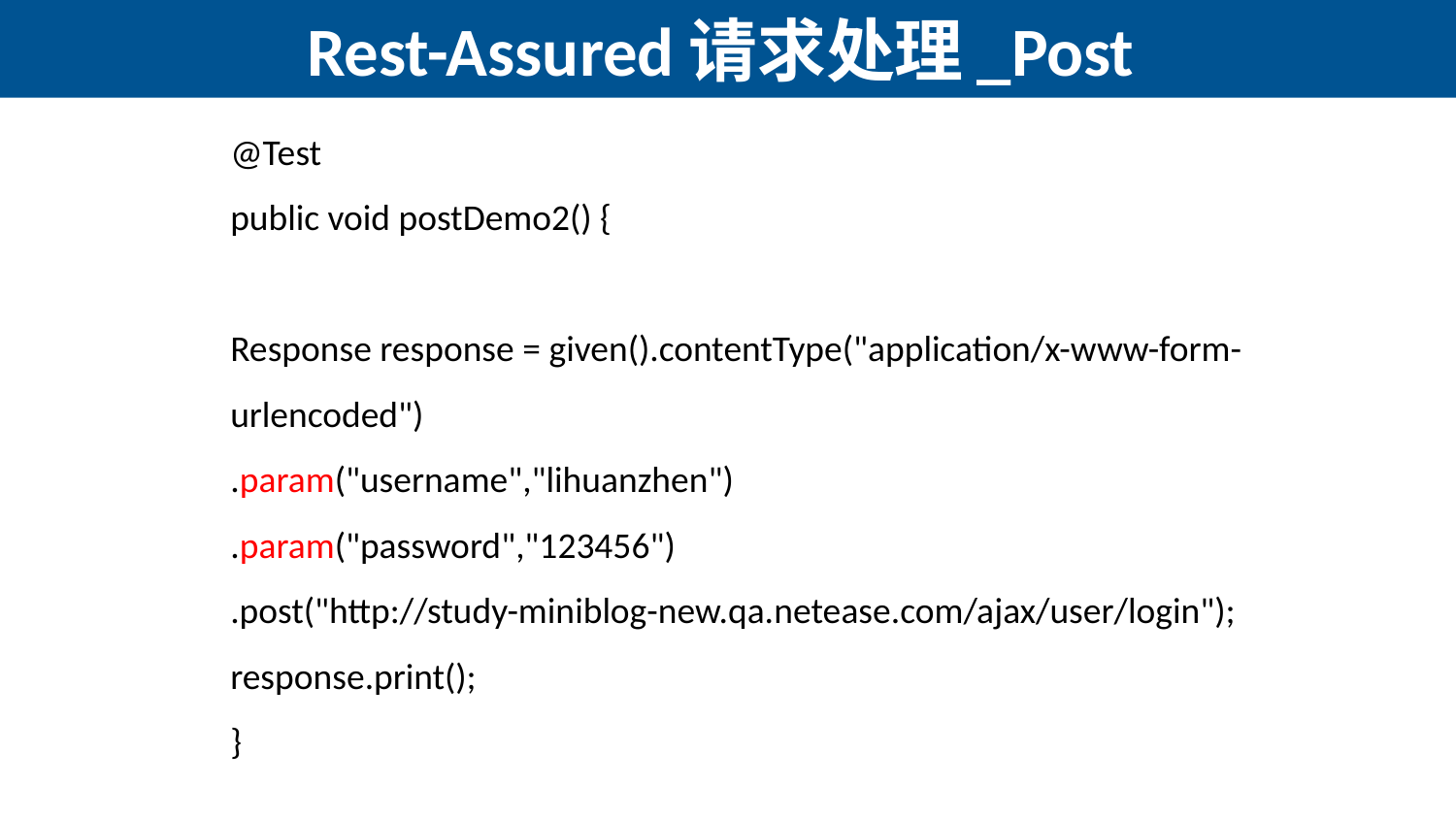

# Rest-Assured请求处理_Post
@Test
public void postDemo2() {

Response response = given().contentType("application/x-www-form-urlencoded")
.param("username","lihuanzhen")
.param("password","123456")
.post("http://study-miniblog-new.qa.netease.com/ajax/user/login");
response.print();
}